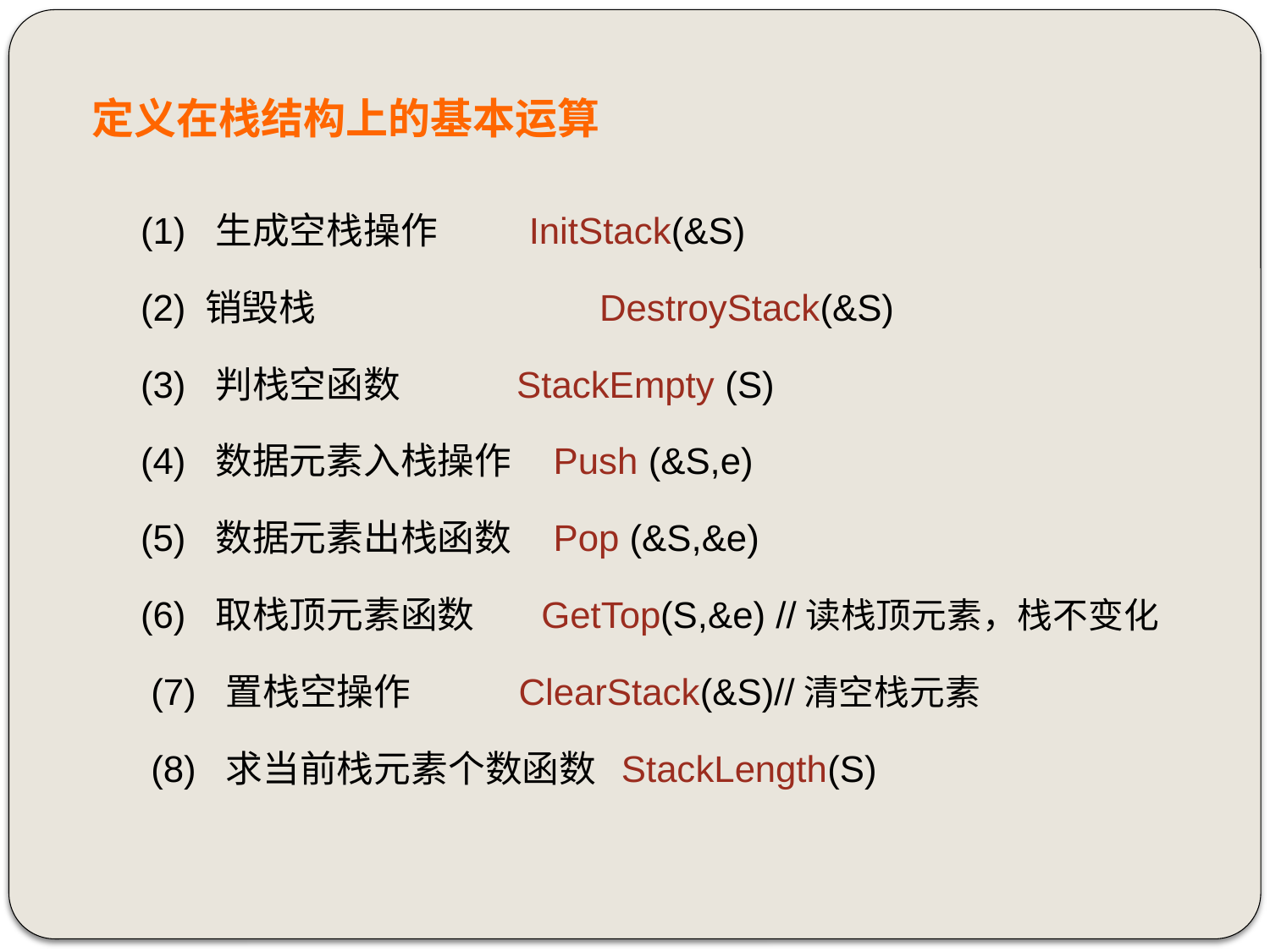

# 定义在栈结构上的基本运算
 (1)  生成空栈操作          InitStack(&S)
 (2) 销毁栈		     DestroyStack(&S)
 (3)  判栈空函数             StackEmpty (S)
 (4)  数据元素入栈操作    Push (&S,e)
 (5)  数据元素出栈函数    Pop (&S,&e)
 (6)  取栈顶元素函数       GetTop(S,&e) //读栈顶元素，栈不变化
  (7)  置栈空操作            ClearStack(&S)//清空栈元素
  (8)  求当前栈元素个数函数  StackLength(S)